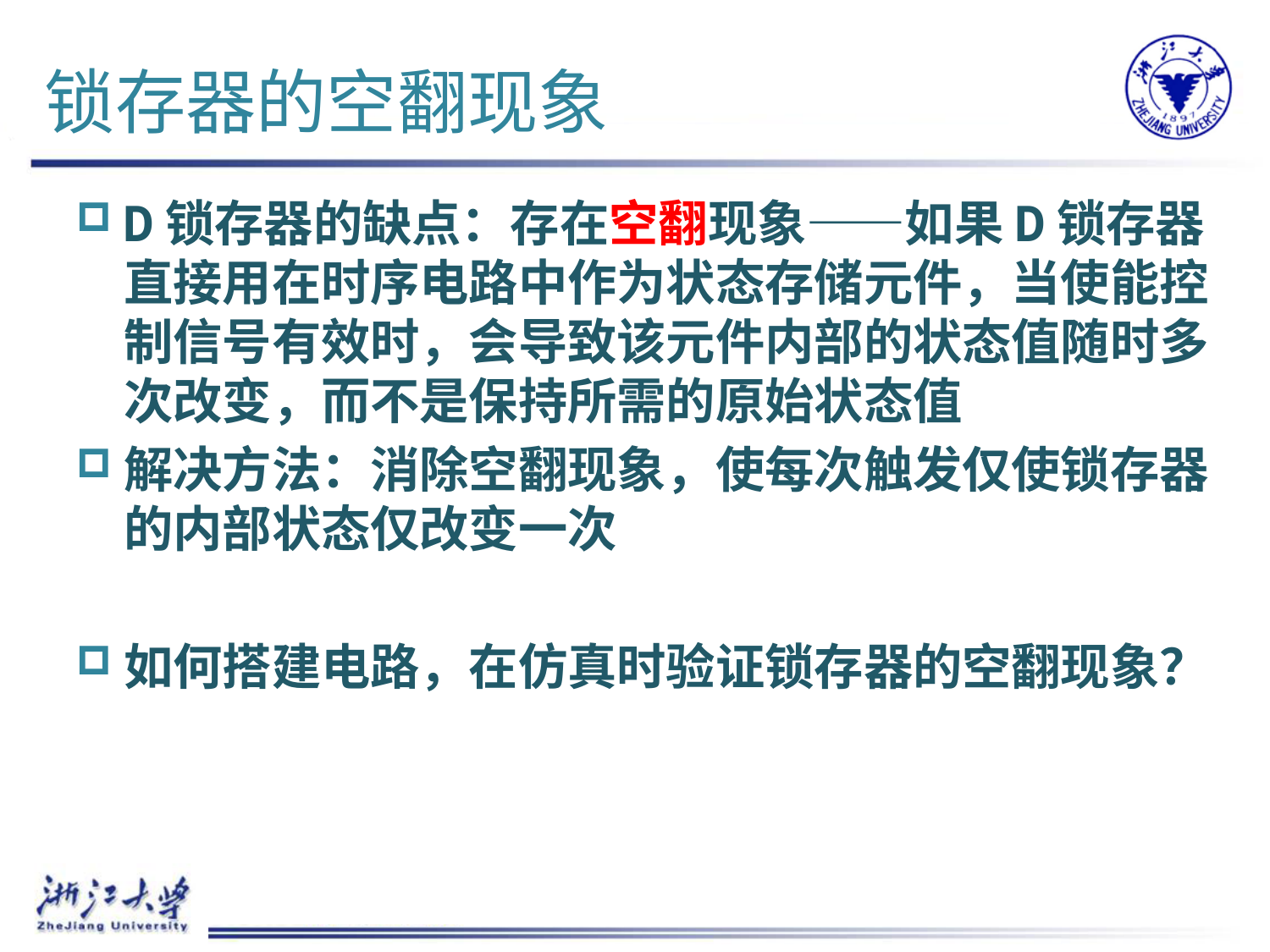

# 锁存器的空翻现象
D锁存器的缺点：存在空翻现象——如果D锁存器直接用在时序电路中作为状态存储元件，当使能控制信号有效时，会导致该元件内部的状态值随时多次改变，而不是保持所需的原始状态值
解决方法：消除空翻现象，使每次触发仅使锁存器的内部状态仅改变一次

如何搭建电路，在仿真时验证锁存器的空翻现象？